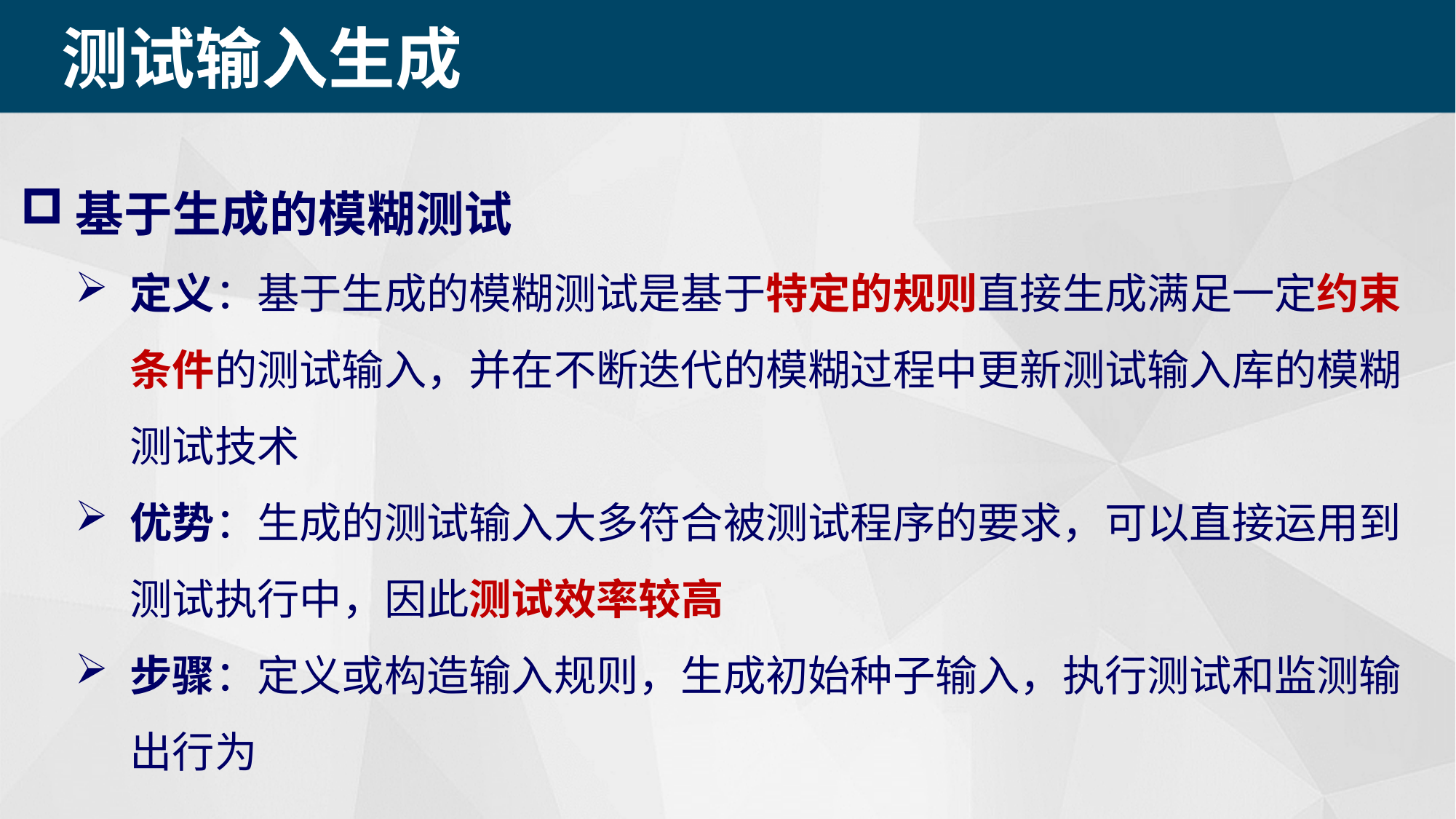

测试输入生成
基于生成的模糊测试
定义：基于生成的模糊测试是基于特定的规则直接生成满足一定约束条件的测试输入，并在不断迭代的模糊过程中更新测试输入库的模糊测试技术
优势：生成的测试输入大多符合被测试程序的要求，可以直接运用到测试执行中，因此测试效率较高
步骤：定义或构造输入规则，生成初始种子输入，执行测试和监测输出行为